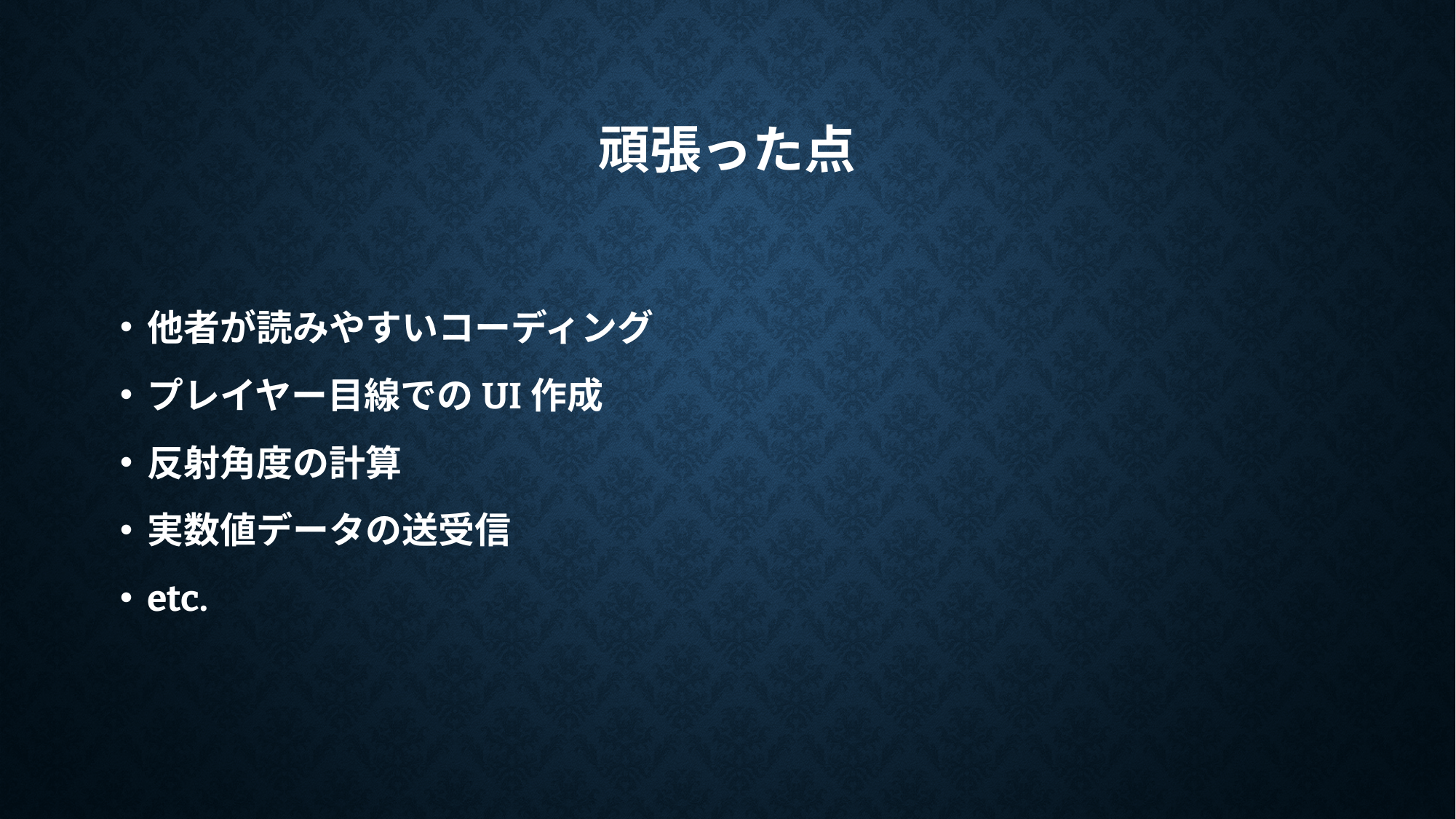

# 頑張った点
他者が読みやすいコーディング
プレイヤー目線でのUI作成
反射角度の計算
実数値データの送受信
etc.